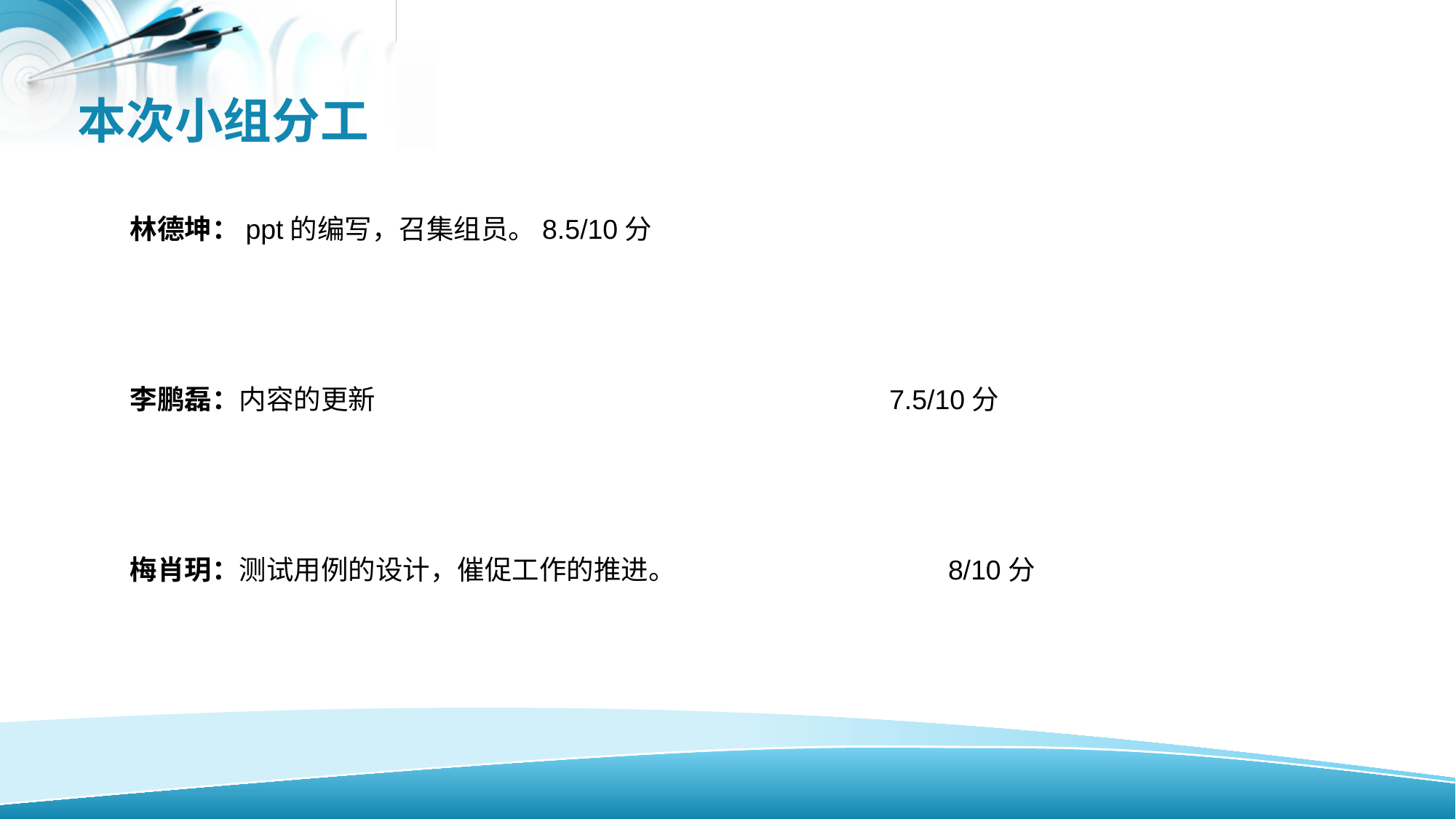

# 本次小组分工
林德坤：ppt的编写，召集组员。8.5/10分

李鹏磊：内容的更新                                                                                  7.5/10分

梅肖玥：测试用例的设计，催促工作的推进。                                           8/10分